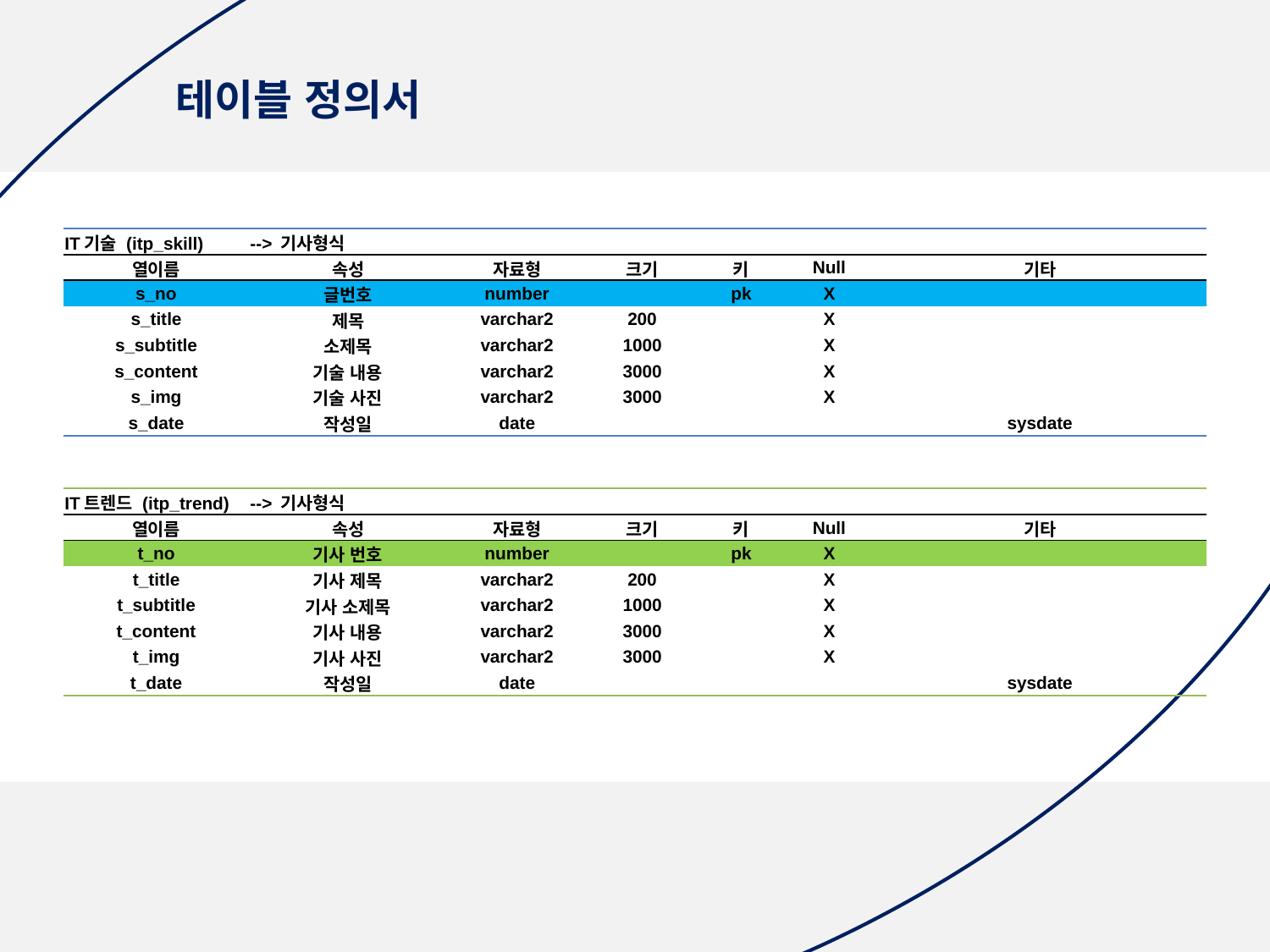

테이블 정의서
| IT기술 (itp\_skill) | --> 기사형식 |  |  |  |  |  |
| --- | --- | --- | --- | --- | --- | --- |
| 열이름 | 속성 | 자료형 | 크기 | 키 | Null | 기타 |
| s\_no | 글번호 | number |  | pk | X |  |
| s\_title | 제목 | varchar2 | 200 |  | X |  |
| s\_subtitle | 소제목 | varchar2 | 1000 |  | X |  |
| s\_content | 기술 내용 | varchar2 | 3000 |  | X |  |
| s\_img | 기술 사진 | varchar2 | 3000 |  | X |  |
| s\_date | 작성일 | date |  |  |  | sysdate |
| IT트렌드 (itp\_trend) | --> 기사형식 |  |  |  |  |  |
| --- | --- | --- | --- | --- | --- | --- |
| 열이름 | 속성 | 자료형 | 크기 | 키 | Null | 기타 |
| t\_no | 기사 번호 | number |  | pk | X |  |
| t\_title | 기사 제목 | varchar2 | 200 |  | X |  |
| t\_subtitle | 기사 소제목 | varchar2 | 1000 |  | X |  |
| t\_content | 기사 내용 | varchar2 | 3000 |  | X |  |
| t\_img | 기사 사진 | varchar2 | 3000 |  | X |  |
| t\_date | 작성일 | date |  |  |  | sysdate |